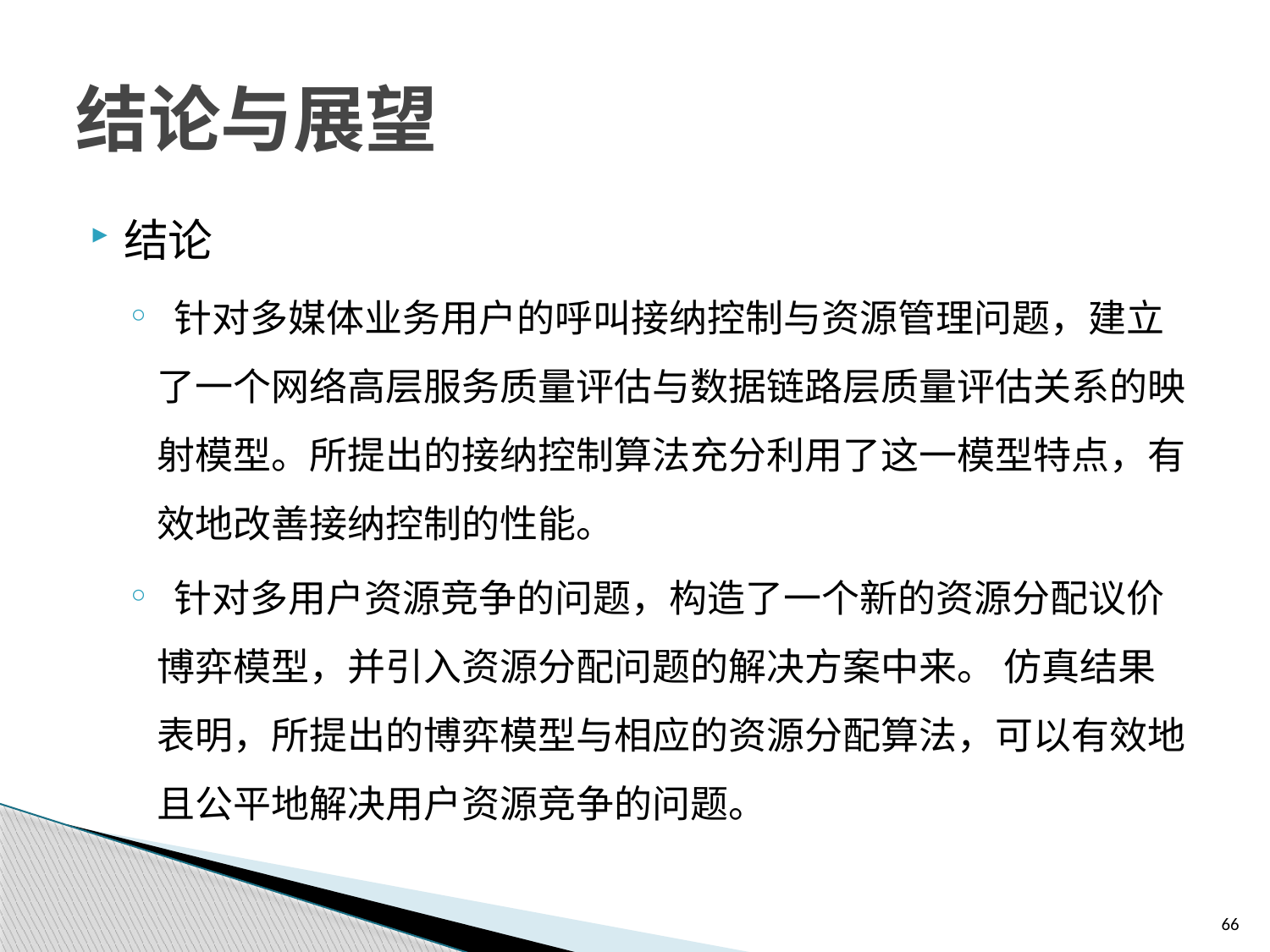

# 结论与展望
结论
 针对多媒体业务用户的呼叫接纳控制与资源管理问题，建立了一个网络高层服务质量评估与数据链路层质量评估关系的映射模型。所提出的接纳控制算法充分利用了这一模型特点，有效地改善接纳控制的性能。
 针对多用户资源竞争的问题，构造了一个新的资源分配议价博弈模型，并引入资源分配问题的解决方案中来。 仿真结果表明，所提出的博弈模型与相应的资源分配算法，可以有效地且公平地解决用户资源竞争的问题。
66